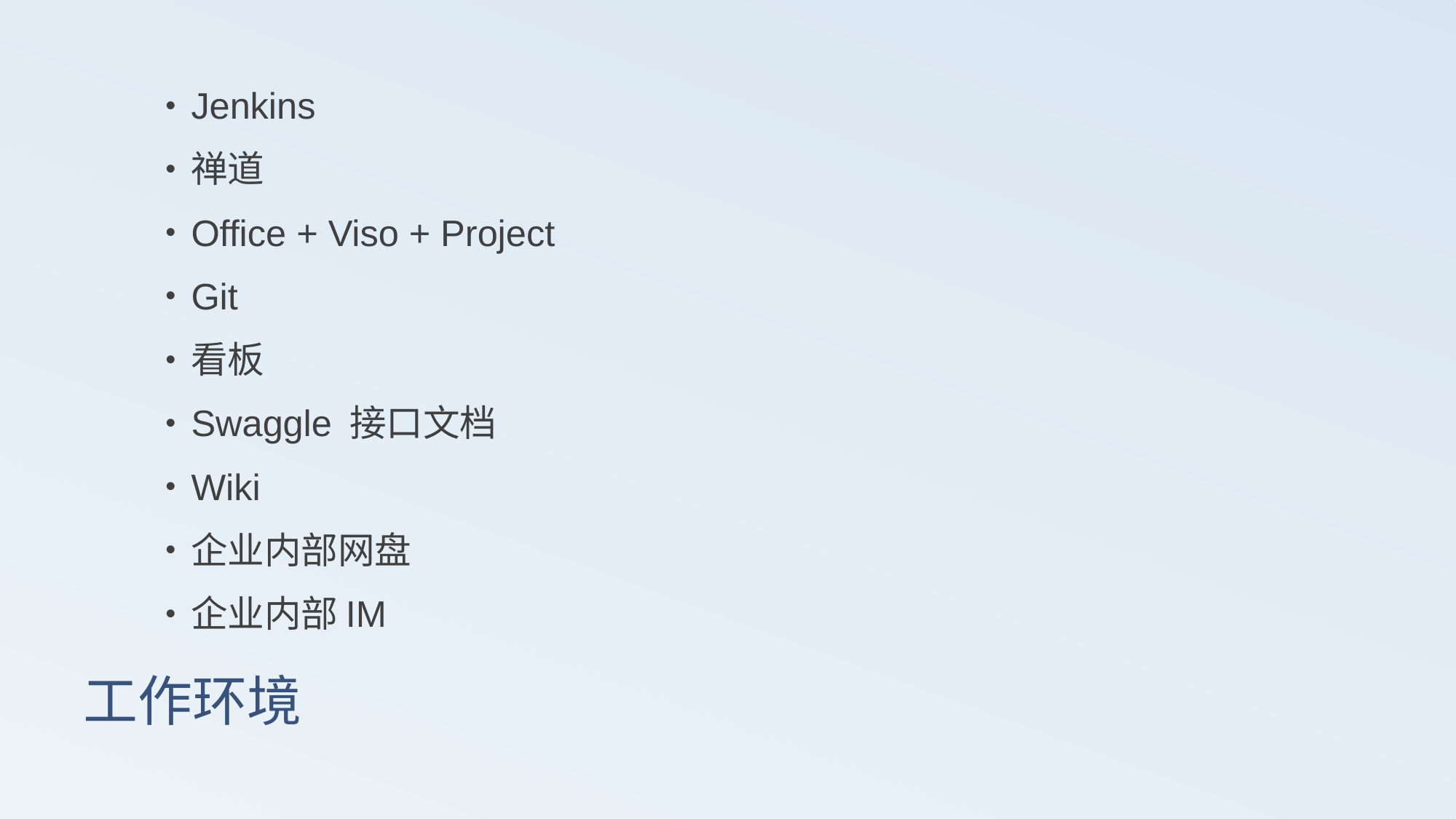

Jenkins
禅道
Office + Viso + Project
Git
看板
Swaggle 接口文档
Wiki
企业内部网盘
企业内部IM

# 工作环境